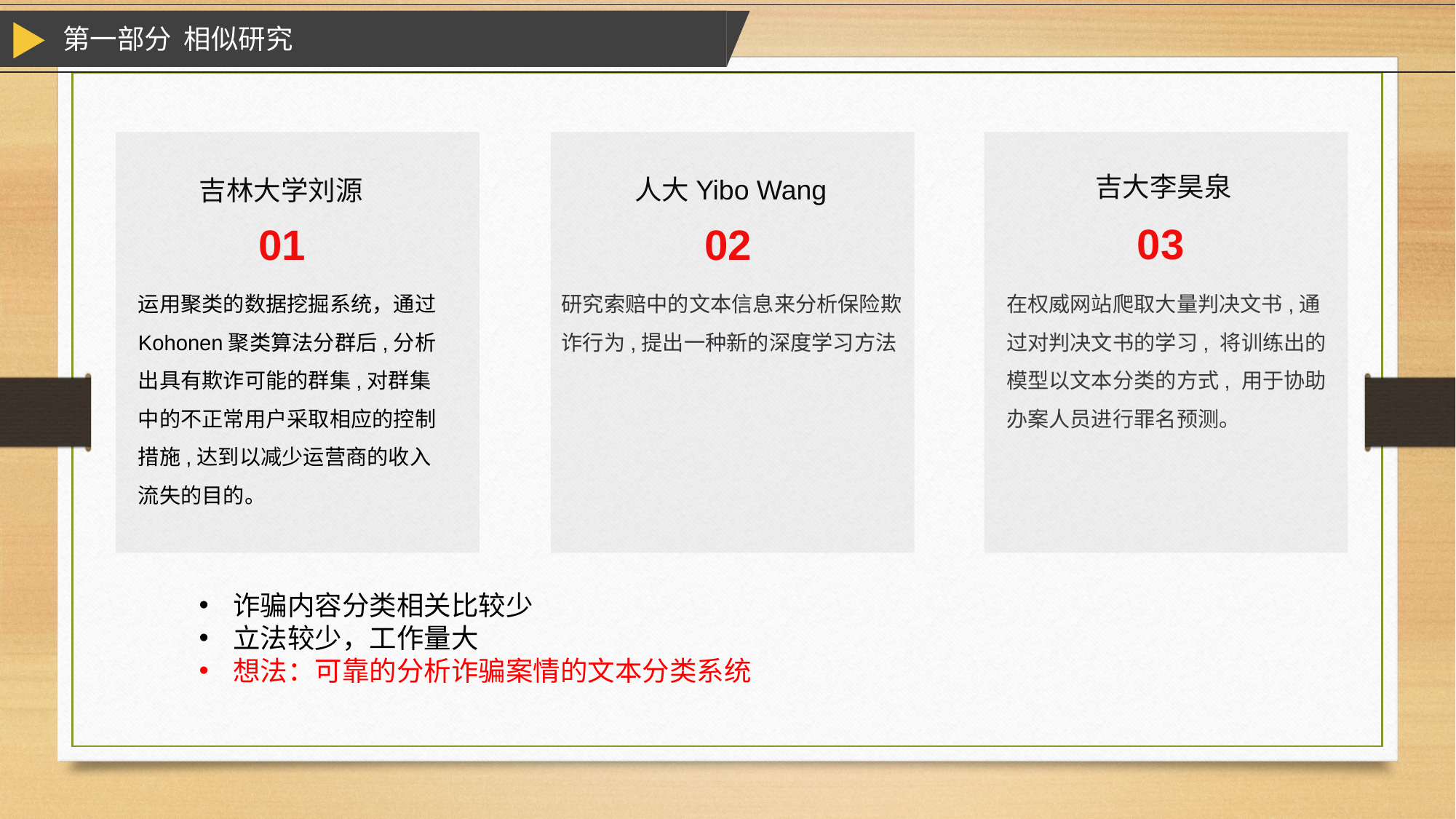

第一部分  相似研究

吉大李昊泉
人大Yibo Wang
吉林大学刘源
03
01
02
运用聚类的数据挖掘系统，通过Kohonen聚类算法分群后,分析出具有欺诈可能的群集,对群集中的不正常用户采取相应的控制措施,达到以减少运营商的收入流失的目的。
研究索赔中的文本信息来分析保险欺诈行为,提出一种新的深度学习方法
在权威网站爬取大量判决文书,通过对判决文书的学习, 将训练出的模型以文本分类的方式, 用于协助办案人员进行罪名预测。
诈骗内容分类相关比较少
立法较少，工作量大
想法：可靠的分析诈骗案情的文本分类系统